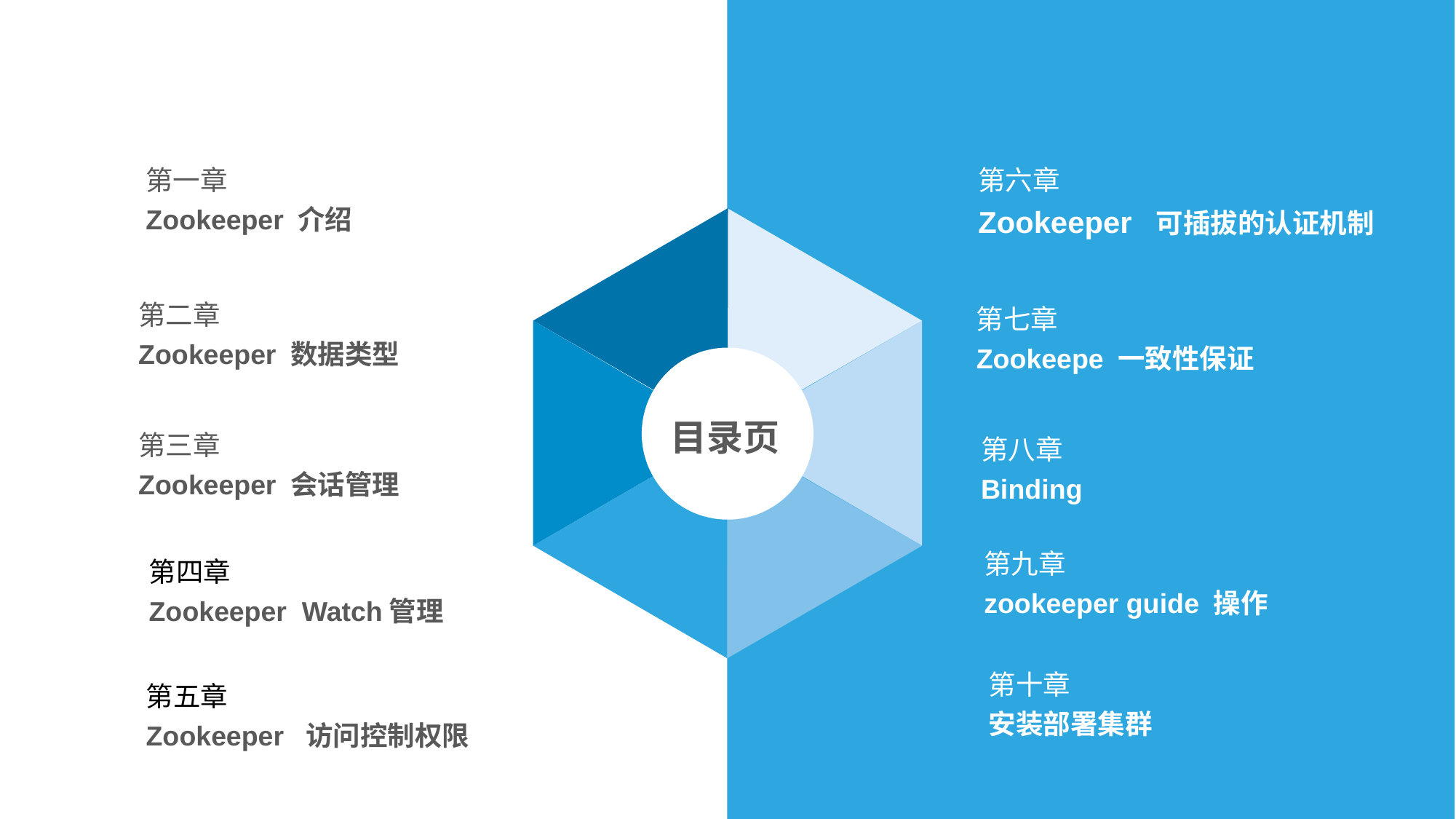

第一章
Zookeeper 介绍
第六章
Zookeeper  可插拔的认证机制

第二章
Zookeeper 数据类型
第七章
Zookeepe 一致性保证

目录页
第三章
Zookeeper 会话管理
第八章
Binding
第九章
zookeeper guide 操作
第四章
Zookeeper  Watch管理
第十章
安装部署集群
第五章
Zookeeper  访问控制权限